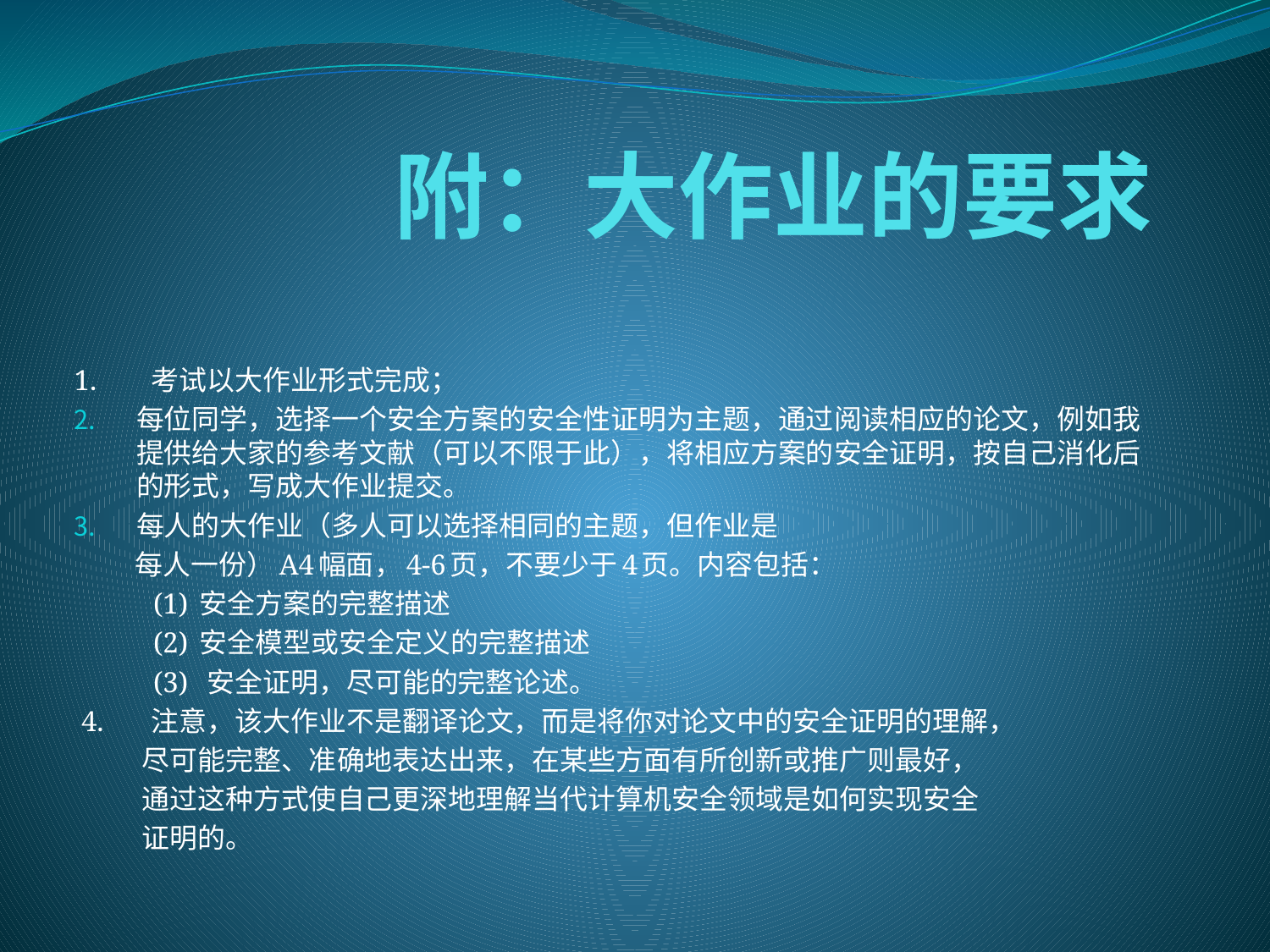

# 附：大作业的要求
1.       考试以大作业形式完成；
每位同学，选择一个安全方案的安全性证明为主题，通过阅读相应的论文，例如我提供给大家的参考文献（可以不限于此），将相应方案的安全证明，按自己消化后的形式，写成大作业提交。
每人的大作业（多人可以选择相同的主题，但作业是
         每人一份）A4幅面，4-6页，不要少于4页。内容包括：
           (1) 安全方案的完整描述
           (2) 安全模型或安全定义的完整描述
           (3)  安全证明，尽可能的完整论述。
 4.      注意，该大作业不是翻译论文，而是将你对论文中的安全证明的理解，
          尽可能完整、准确地表达出来，在某些方面有所创新或推广则最好，
          通过这种方式使自己更深地理解当代计算机安全领域是如何实现安全
          证明的。